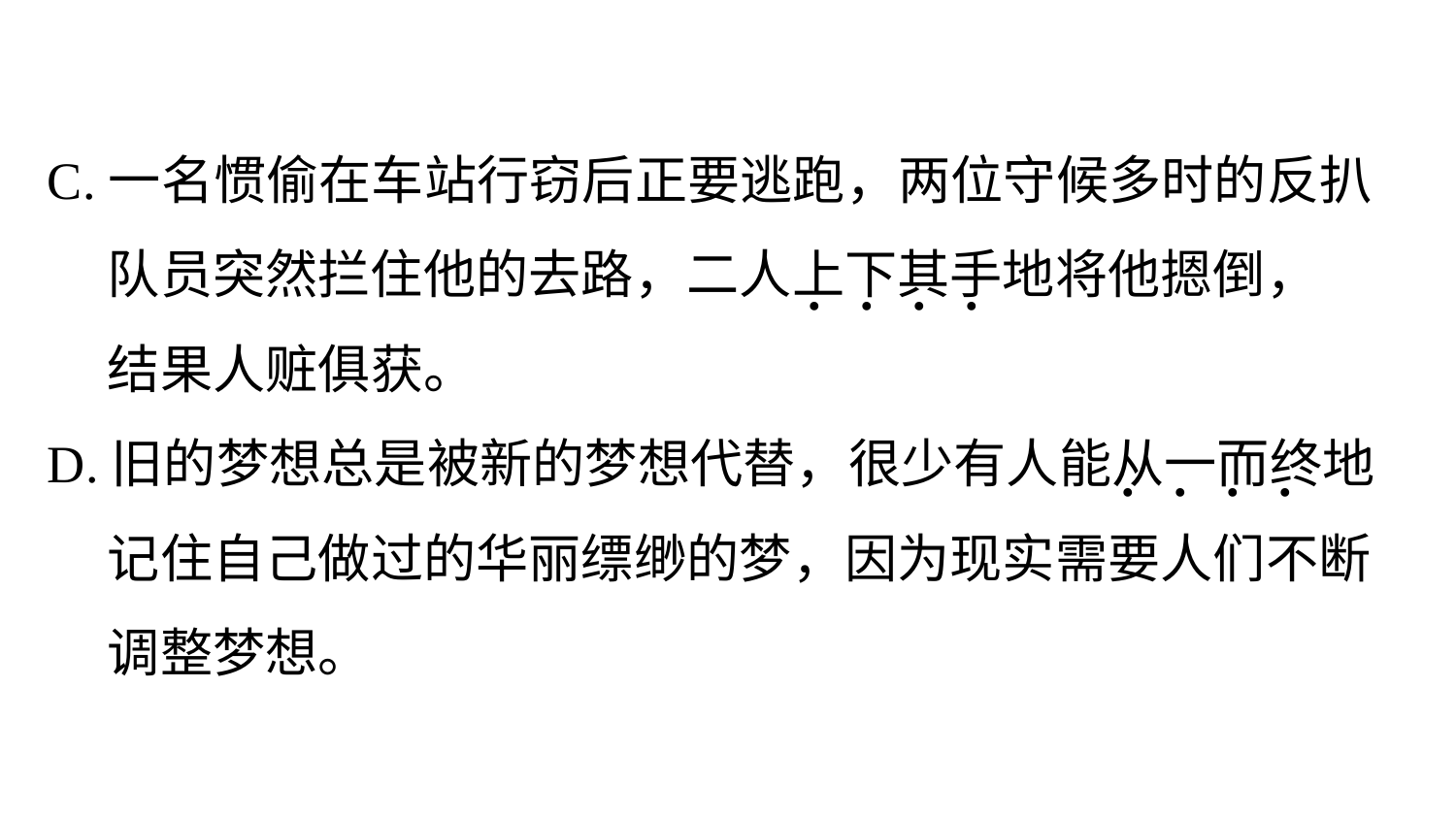

C.一名惯偷在车站行窃后正要逃跑，两位守候多时的反扒
    队员突然拦住他的去路，二人上下其手地将他摁倒，
    结果人赃俱获。
D.旧的梦想总是被新的梦想代替，很少有人能从一而终地
    记住自己做过的华丽缥缈的梦，因为现实需要人们不断
    调整梦想。
.   .   .   .
.   .   .   .